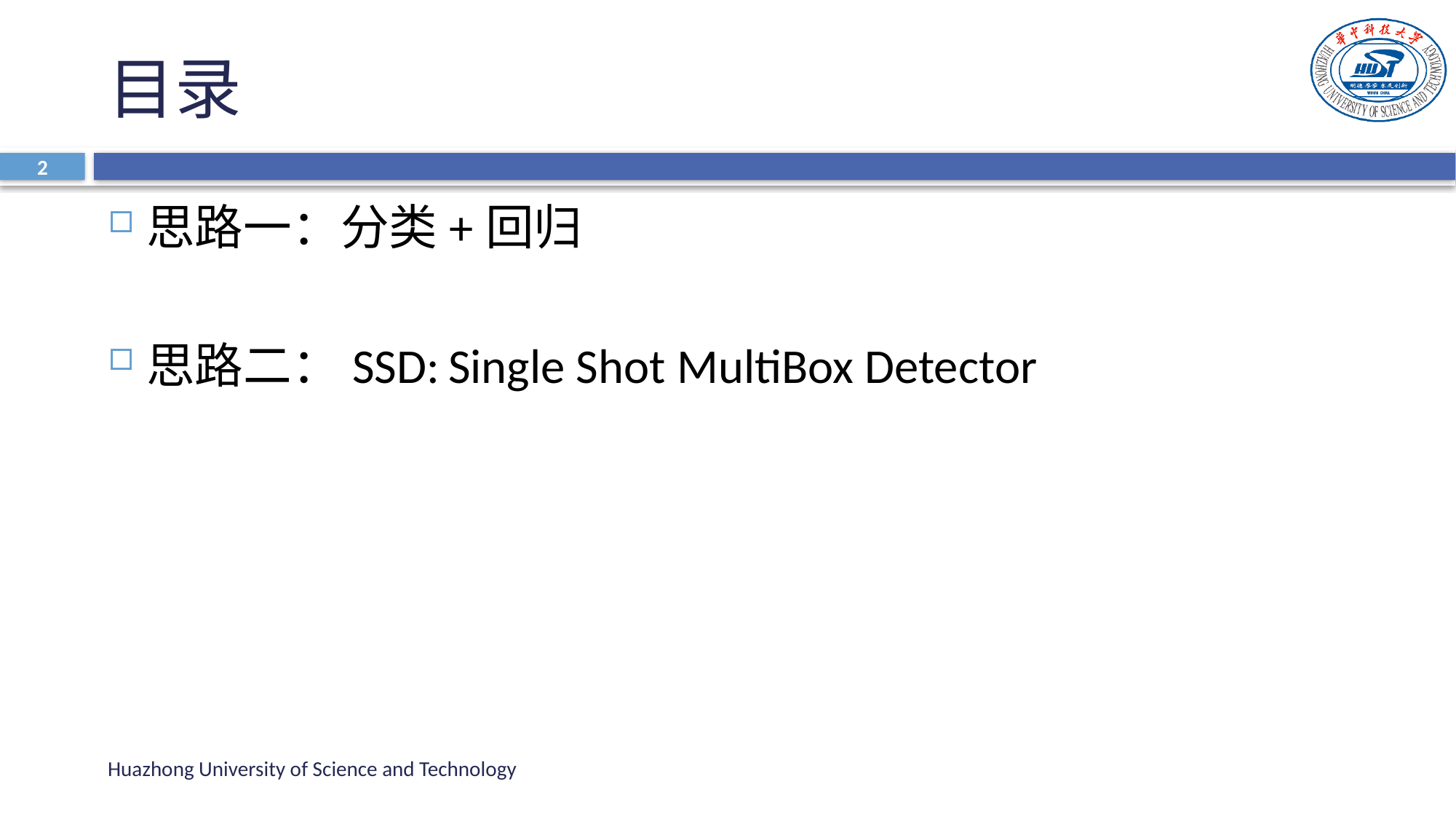

# 目录
2
思路一：分类+回归

思路二：SSD: Single Shot MultiBox Detector
Huazhong University of Science and Technology